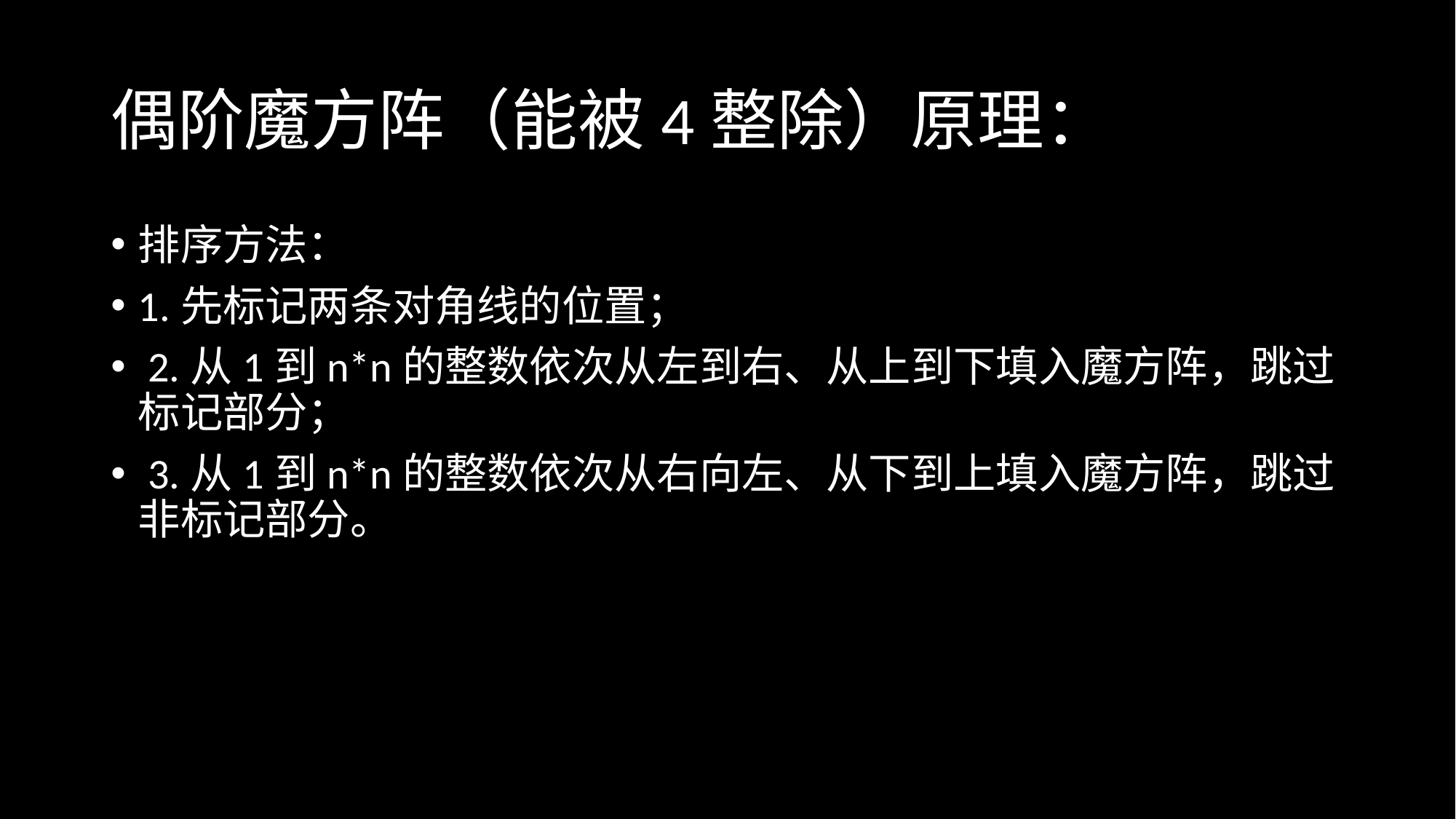

# 偶阶魔方阵（能被4整除）原理：
排序方法：
1.先标记两条对角线的位置；
 2.从1到n*n的整数依次从左到右、从上到下填入魔方阵，跳过标记部分；
 3.从1到n*n的整数依次从右向左、从下到上填入魔方阵，跳过非标记部分。